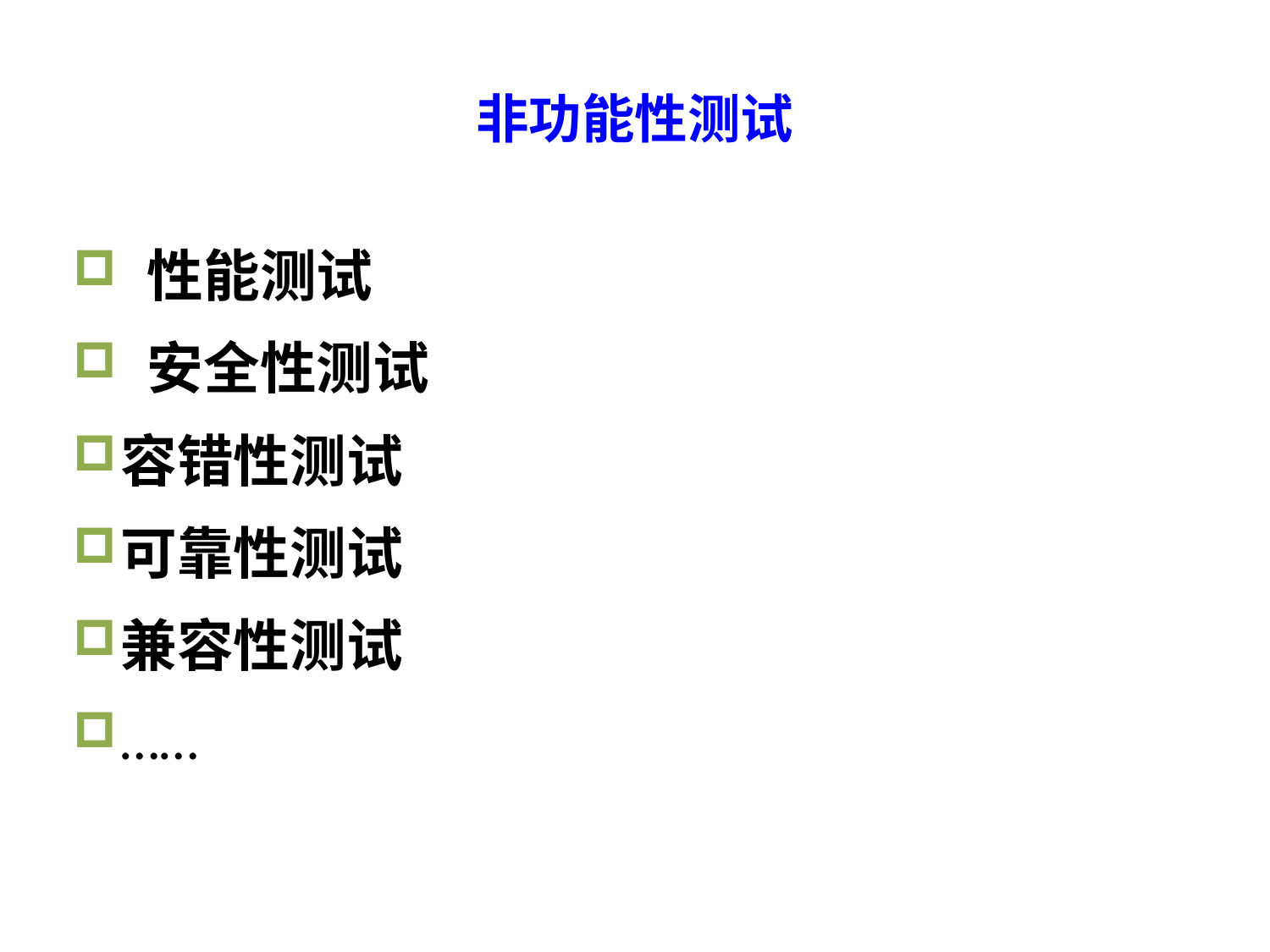

# 非功能性测试
 性能测试
 安全性测试
容错性测试
可靠性测试
兼容性测试
……